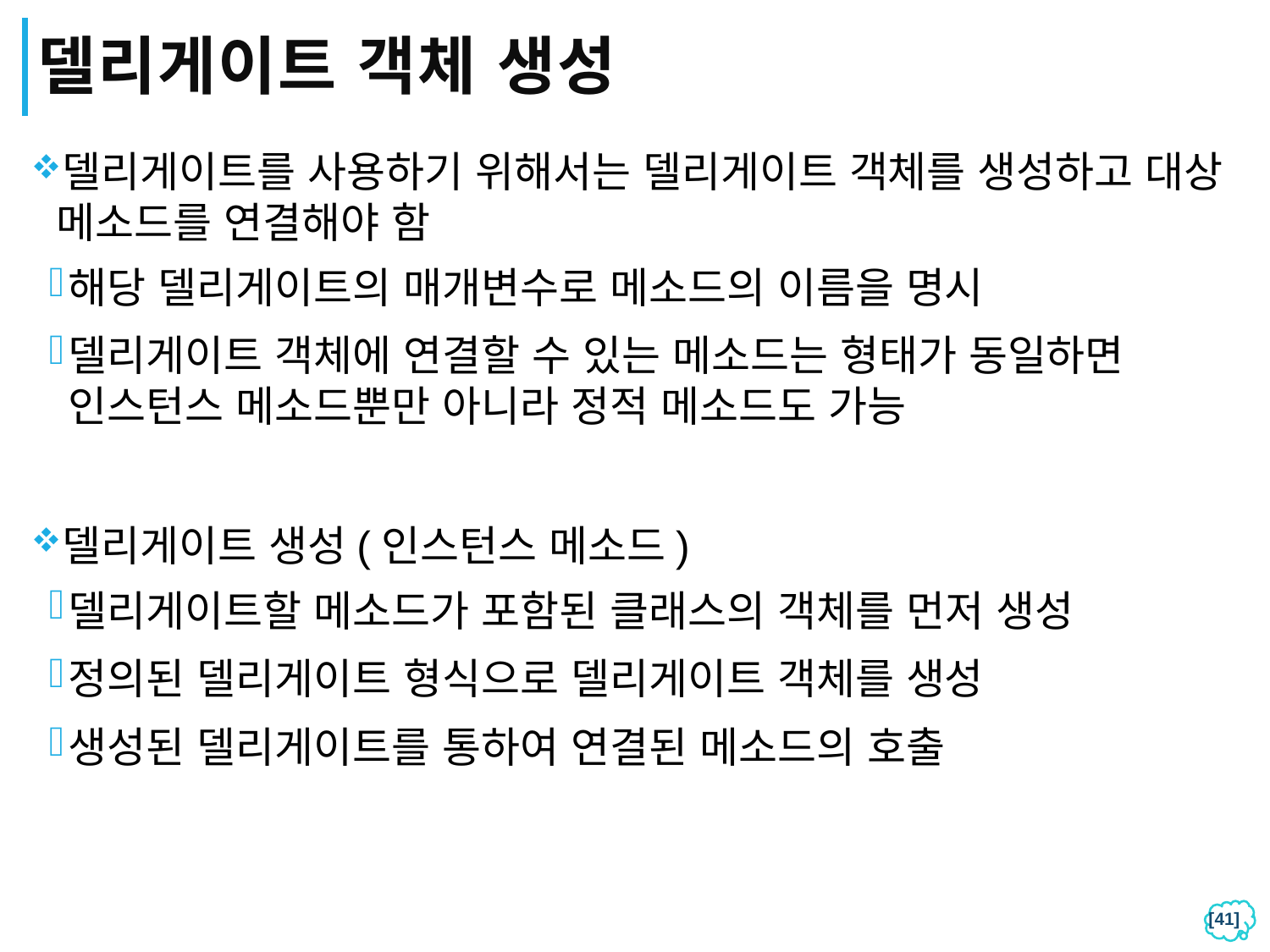

# 델리게이트 객체 생성
델리게이트를 사용하기 위해서는 델리게이트 객체를 생성하고 대상 메소드를 연결해야 함
해당 델리게이트의 매개변수로 메소드의 이름을 명시
델리게이트 객체에 연결할 수 있는 메소드는 형태가 동일하면 인스턴스 메소드뿐만 아니라 정적 메소드도 가능

델리게이트 생성(인스턴스 메소드)
델리게이트할 메소드가 포함된 클래스의 객체를 먼저 생성
정의된 델리게이트 형식으로 델리게이트 객체를 생성
생성된 델리게이트를 통하여 연결된 메소드의 호출

[41]